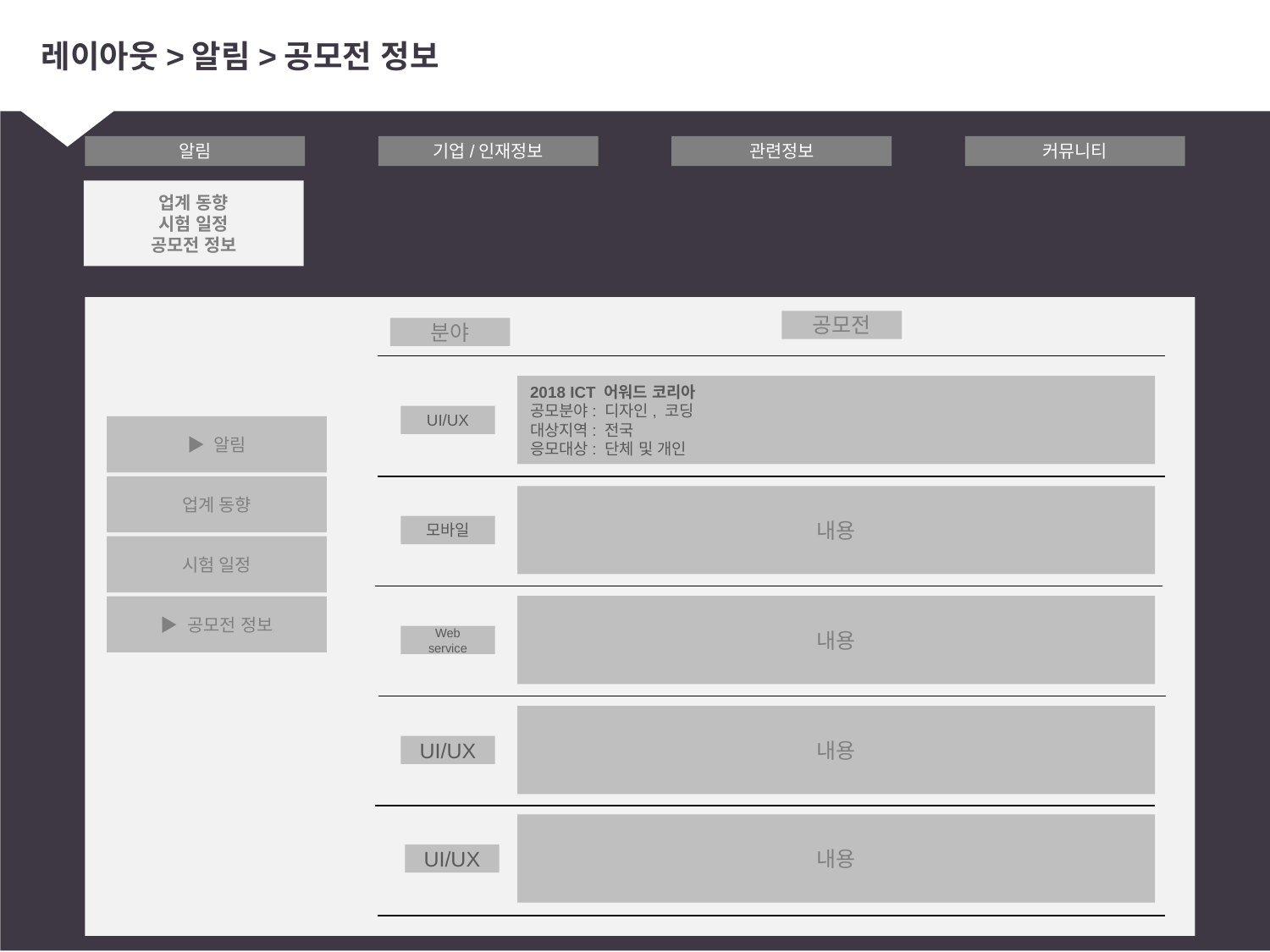

# 레이아웃>알림>공모전 정보
알림
기업/인재정보
관련정보
커뮤니티
업계 동향
시험 일정
공모전 정보

공모전
분야
2018 ICT 어워드 코리아
공모분야: 디자인, 코딩
대상지역: 전국
응모대상: 단체 및 개인
UI/UX
▶ 알림
업계 동향
내용
모바일
시험 일정
내용
▶ 공모전 정보
Web
service
내용
UI/UX
내용
UI/UX